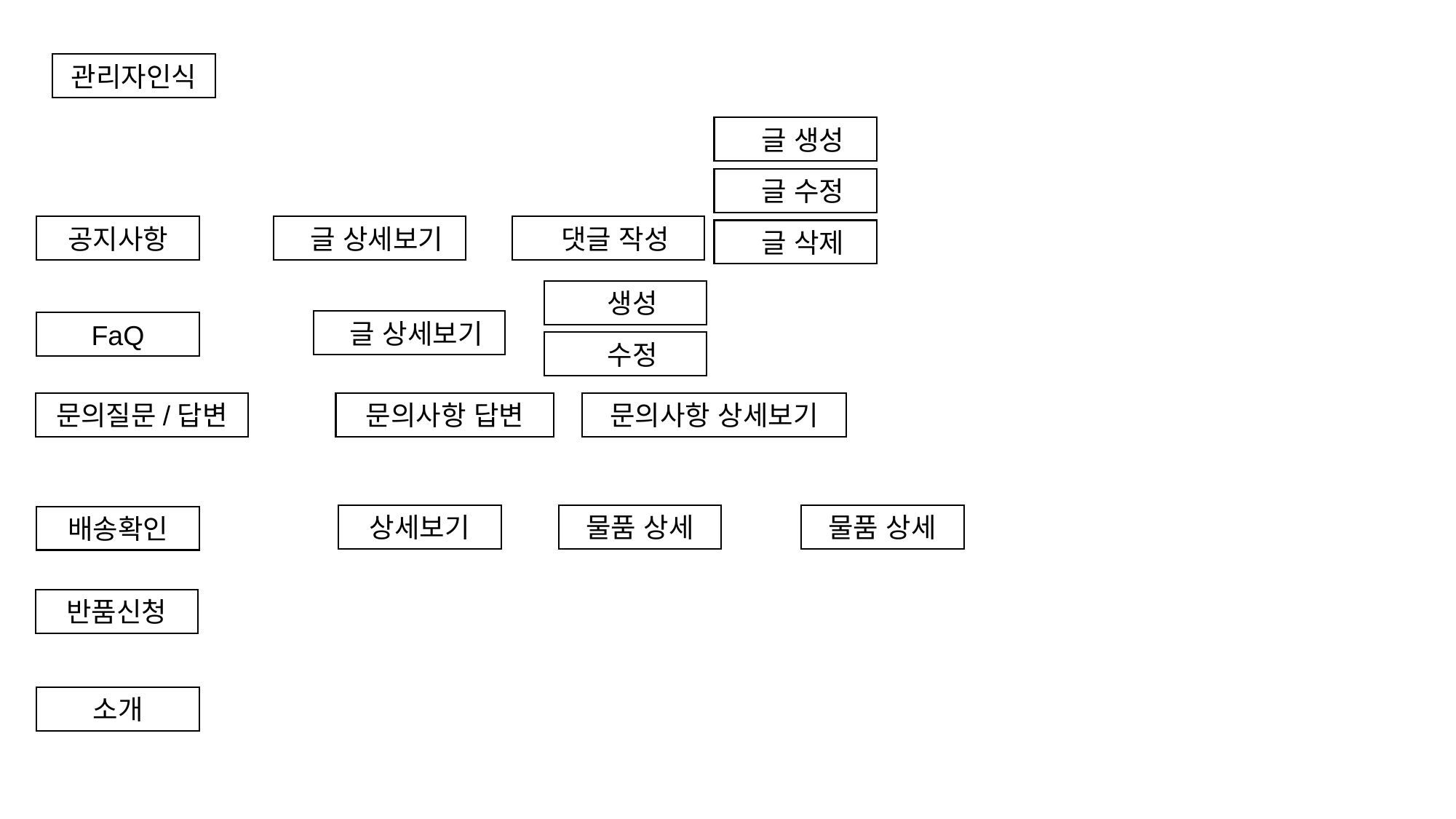

관리자인식
 글 생성
 글 수정
 글 상세보기
 댓글 작성
공지사항
 글 ​삭제
 생성
 글 상세보기
FaQ
 수정
문의질문/답변
문의사항 답변
문의사항 상세보기
상세보기
물품 상세
물품 상세
배송확인
반품신청
소개